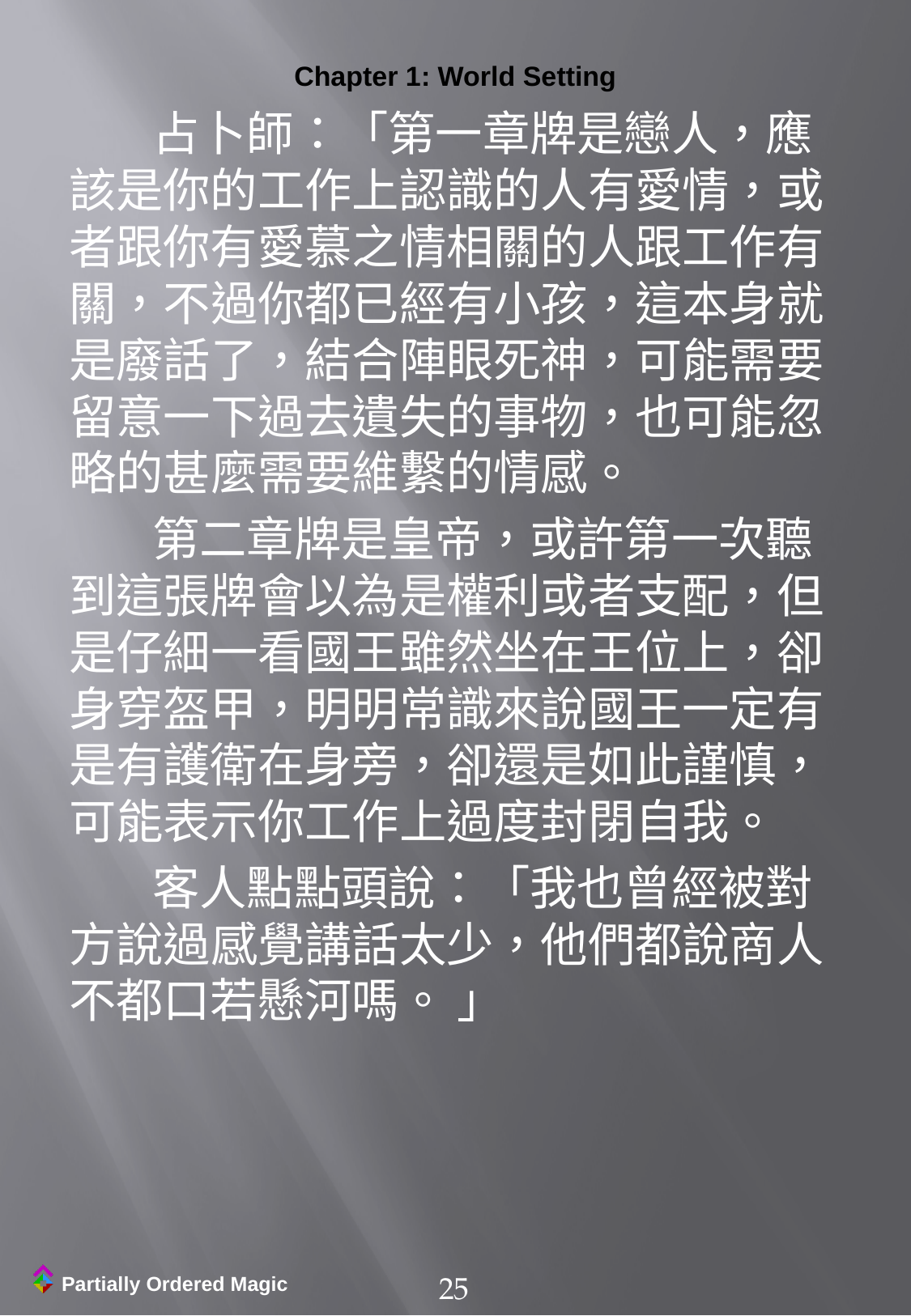

# Chapter 1: World Setting
占卜師：「第一章牌是戀人，應該是你的工作上認識的人有愛情，或者跟你有愛慕之情相關的人跟工作有關，不過你都已經有小孩，這本身就是廢話了，結合陣眼死神，可能需要留意一下過去遺失的事物，也可能忽略的甚麼需要維繫的情感。
第二章牌是皇帝，或許第一次聽到這張牌會以為是權利或者支配，但是仔細一看國王雖然坐在王位上，卻身穿盔甲，明明常識來說國王一定有是有護衛在身旁，卻還是如此謹慎，可能表示你工作上過度封閉自我。
客人點點頭說：「我也曾經被對方說過感覺講話太少，他們都說商人不都口若懸河嗎。 」